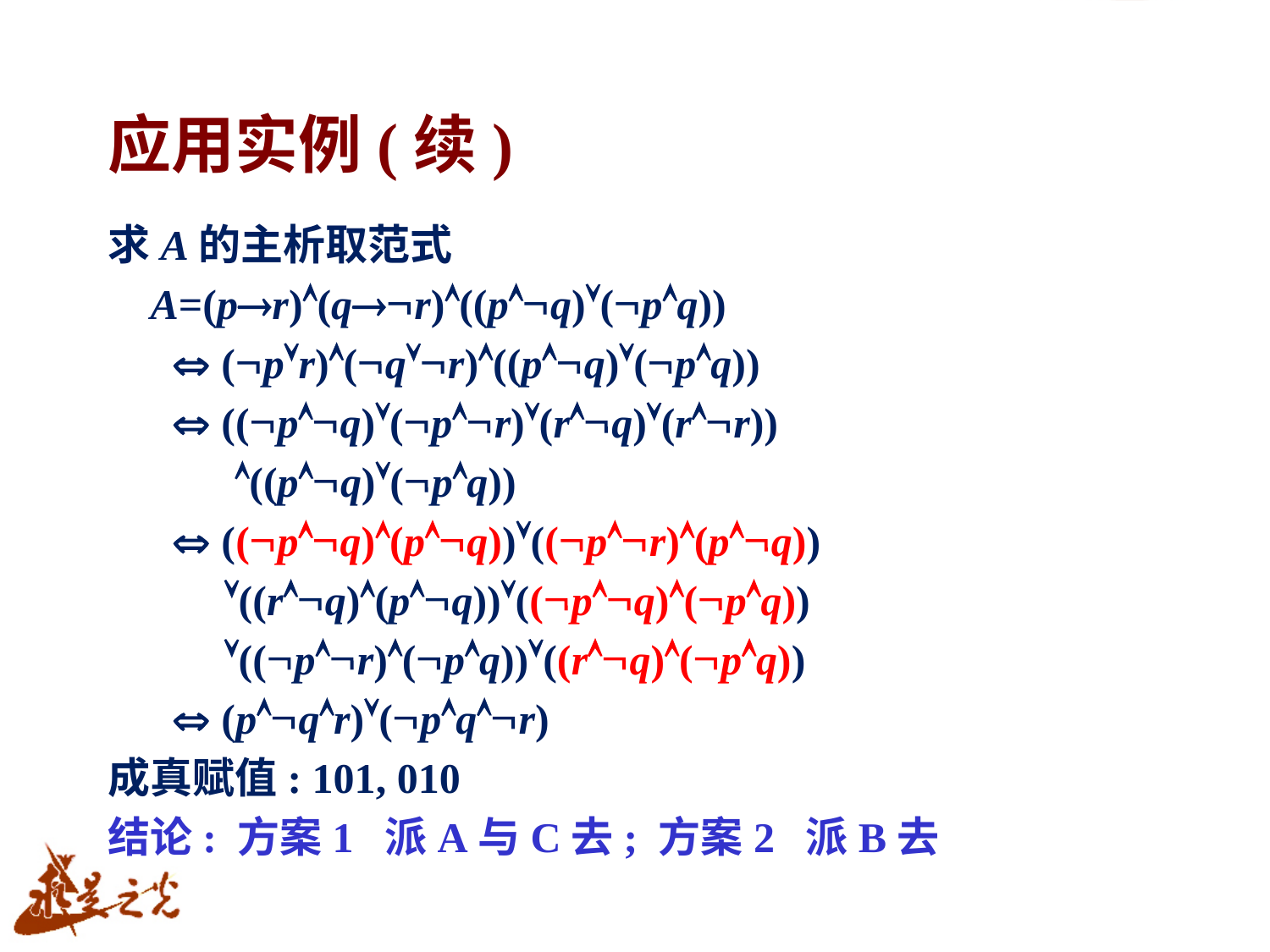

# 应用实例(续)
求A的主析取范式
    A=(p→r)∧(q→¬r)∧((p∧¬q)∨(¬p∧q))
      ⇔ (¬p∨r)∧(¬q∨¬r)∧((p∧¬q)∨(¬p∧q))
      ⇔ ((¬p∧¬q)∨(¬p∧¬r)∨(r∧¬q)∨(r∧¬r))
            ∧((p∧¬q)∨(¬p∧q))
      ⇔ ((¬p∧¬q)∧(p∧¬q))∨((¬p∧¬r)∧(p∧¬q))
           ∨((r∧¬q)∧(p∧¬q))∨((¬p∧¬q)∧(¬p∧q))
           ∨((¬p∧¬r)∧(¬p∧q))∨((r∧¬q)∧(¬p∧q))
      ⇔ (p∧¬q∧r)∨(¬p∧q∧¬r)
成真赋值: 101, 010
结论: 方案1  派A与C去; 方案2  派B去
23